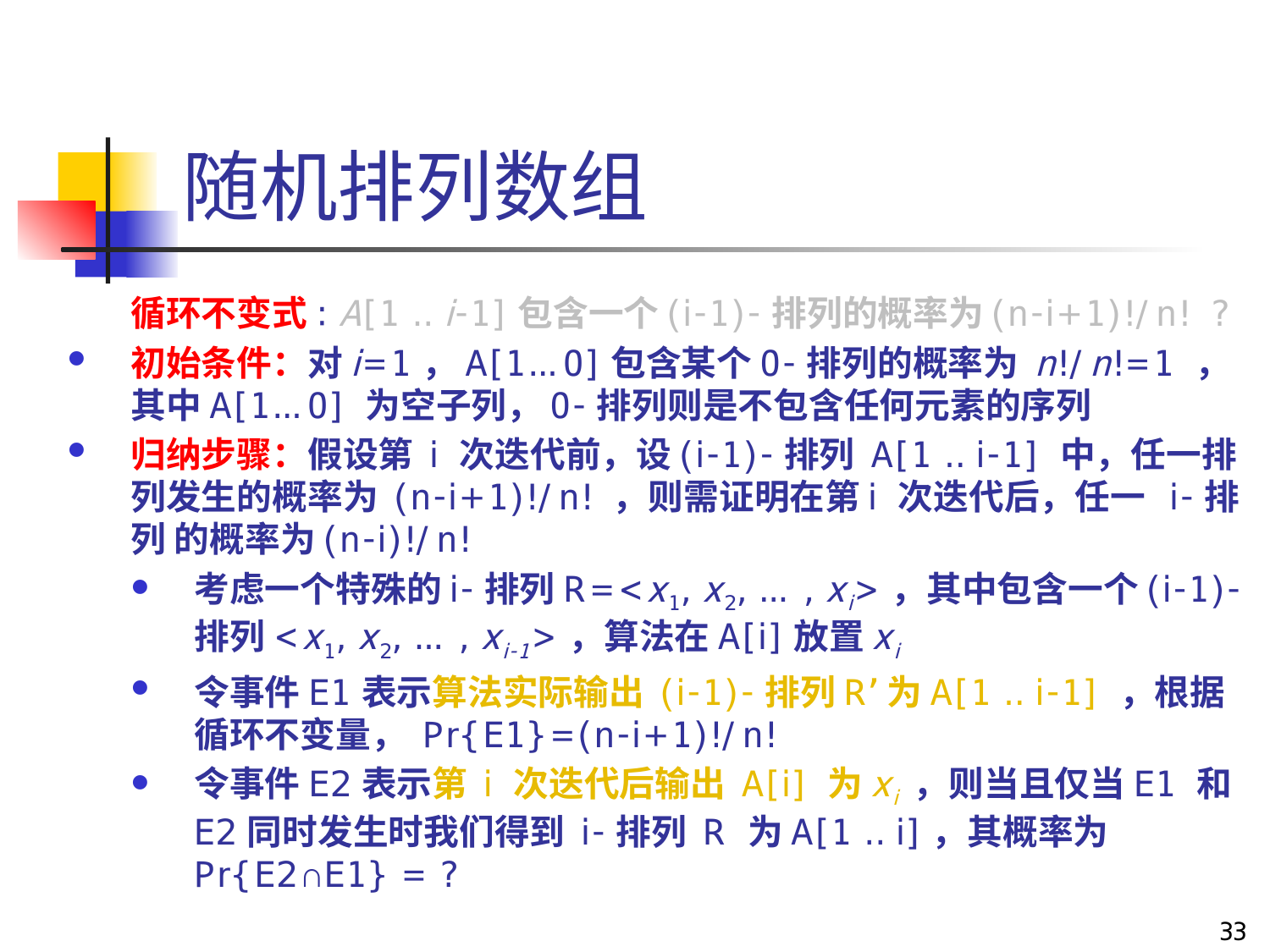

随机排列数组
	循环不变式: A[1 .. i-1]包含一个(i-1)-排列的概率为(n-i+1)!/n!  ?
初始条件：对i=1，A[1…0]包含某个0-排列的概率为 n!/n!=1 ，其中A[1…0] 为空子列，0-排列则是不包含任何元素的序列
归纳步骤：假设第 i 次迭代前，设(i-1)-排列 A[1 .. i-1] 中，任一排列发生的概率为 (n-i+1)!/n! ，则需证明在第i 次迭代后，任一  i-排列 的概率为(n-i)!/n!
考虑一个特殊的i-排列R=<x1, x2, … , xi>，其中包含一个(i-1)-排列<x1, x2, … , xi-1>，算法在A[i]放置xi
令事件E1表示算法实际输出 (i-1)-排列R’为A[1 .. i-1] ，根据循环不变量， Pr{E1}=(n-i+1)!/n!
令事件E2表示第 i 次迭代后输出 A[i] 为xi ，则当且仅当E1 和 E2同时发生时我们得到 i-排列 R 为A[1 .. i]，其概率为Pr{E2∩E1} = ?

33